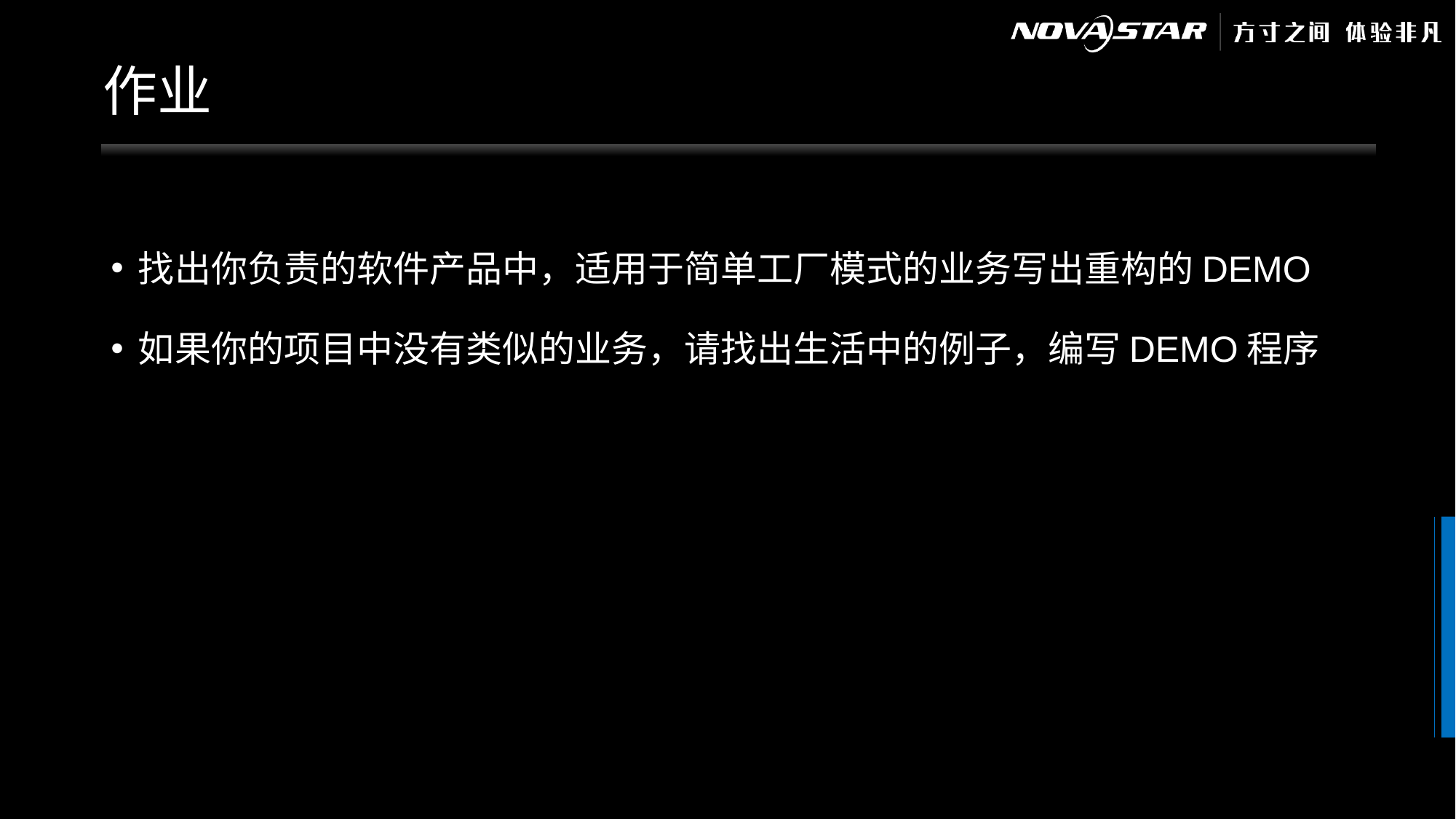

# 作业

找出你负责的软件产品中，适用于简单工厂模式的业务写出重构的DEMO
如果你的项目中没有类似的业务，请找出生活中的例子，编写DEMO程序